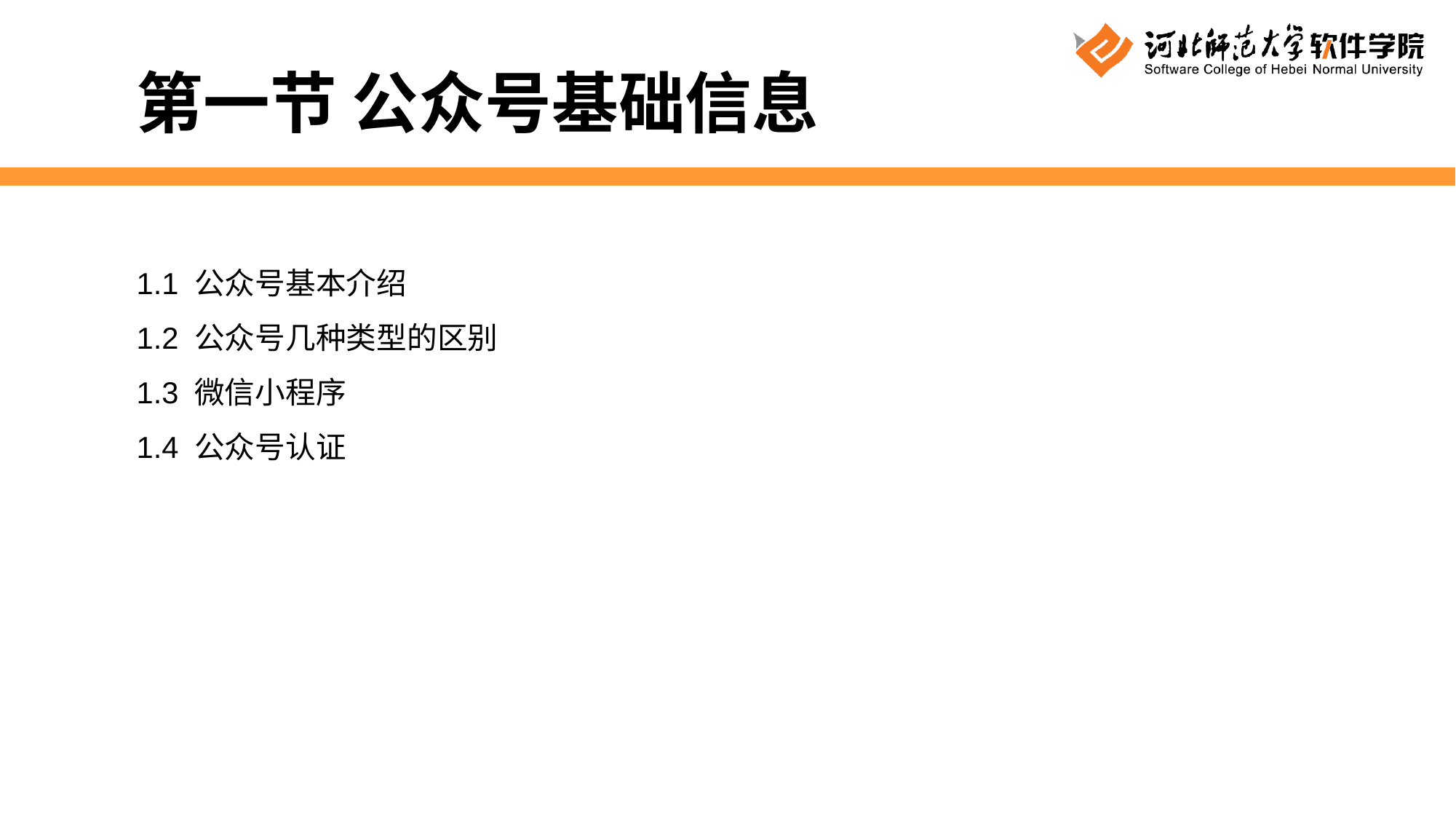

第一节 公众号基础信息
1.1 公众号基本介绍
1.2 公众号几种类型的区别
1.3 微信小程序
1.4 公众号认证